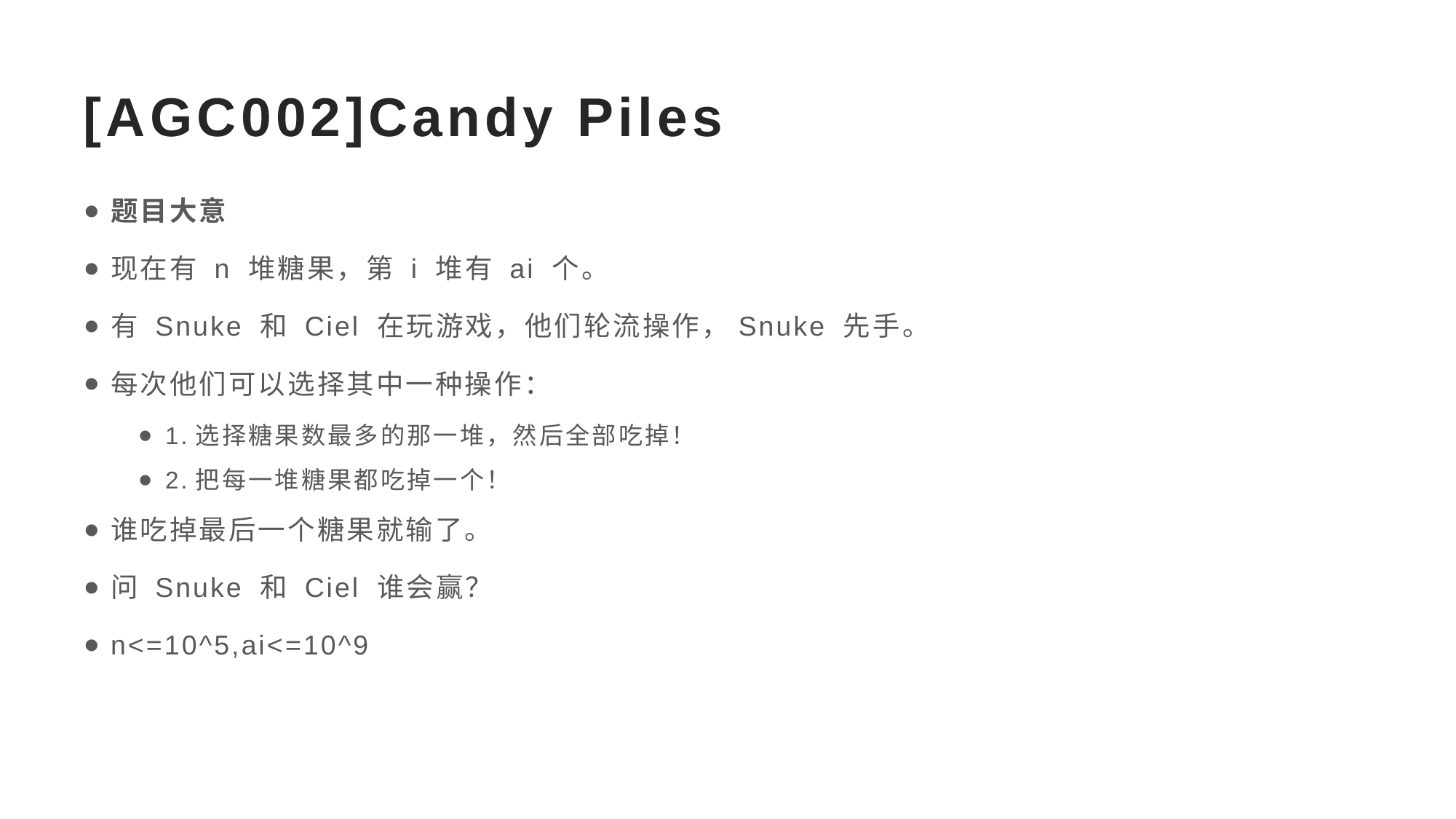

# [AGC002]Candy Piles
题目大意
现在有 n 堆糖果，第 i 堆有 ai 个。
有 Snuke 和 Ciel 在玩游戏，他们轮流操作，Snuke 先手。
每次他们可以选择其中一种操作：
1.选择糖果数最多的那一堆，然后全部吃掉！
2.把每一堆糖果都吃掉一个！
谁吃掉最后一个糖果就输了。
问 Snuke 和 Ciel 谁会赢？
n<=10^5,ai<=10^9